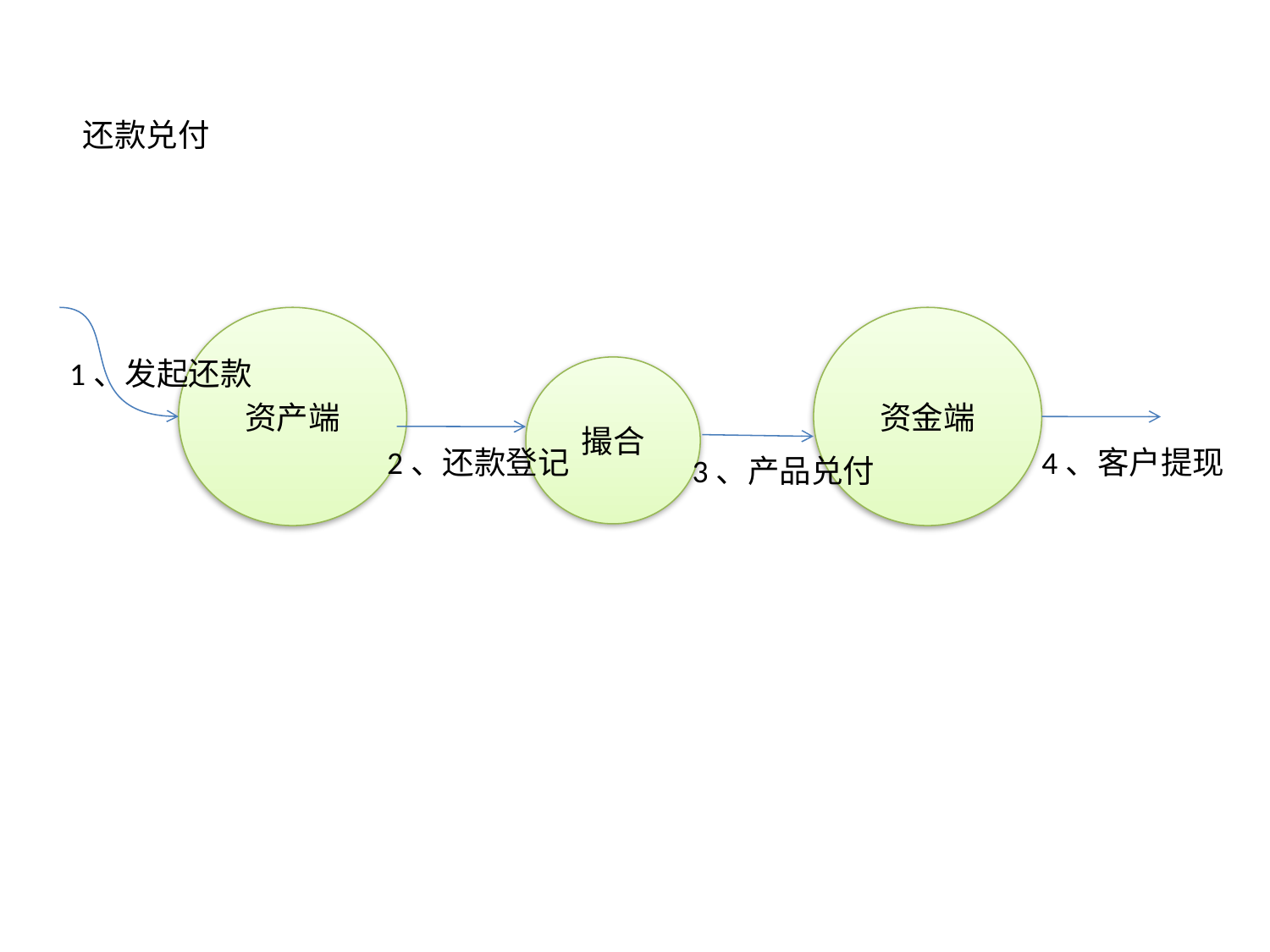

还款兑付
资产端
资金端
1、发起还款
撮合
2、还款登记
4、客户提现
3、产品兑付